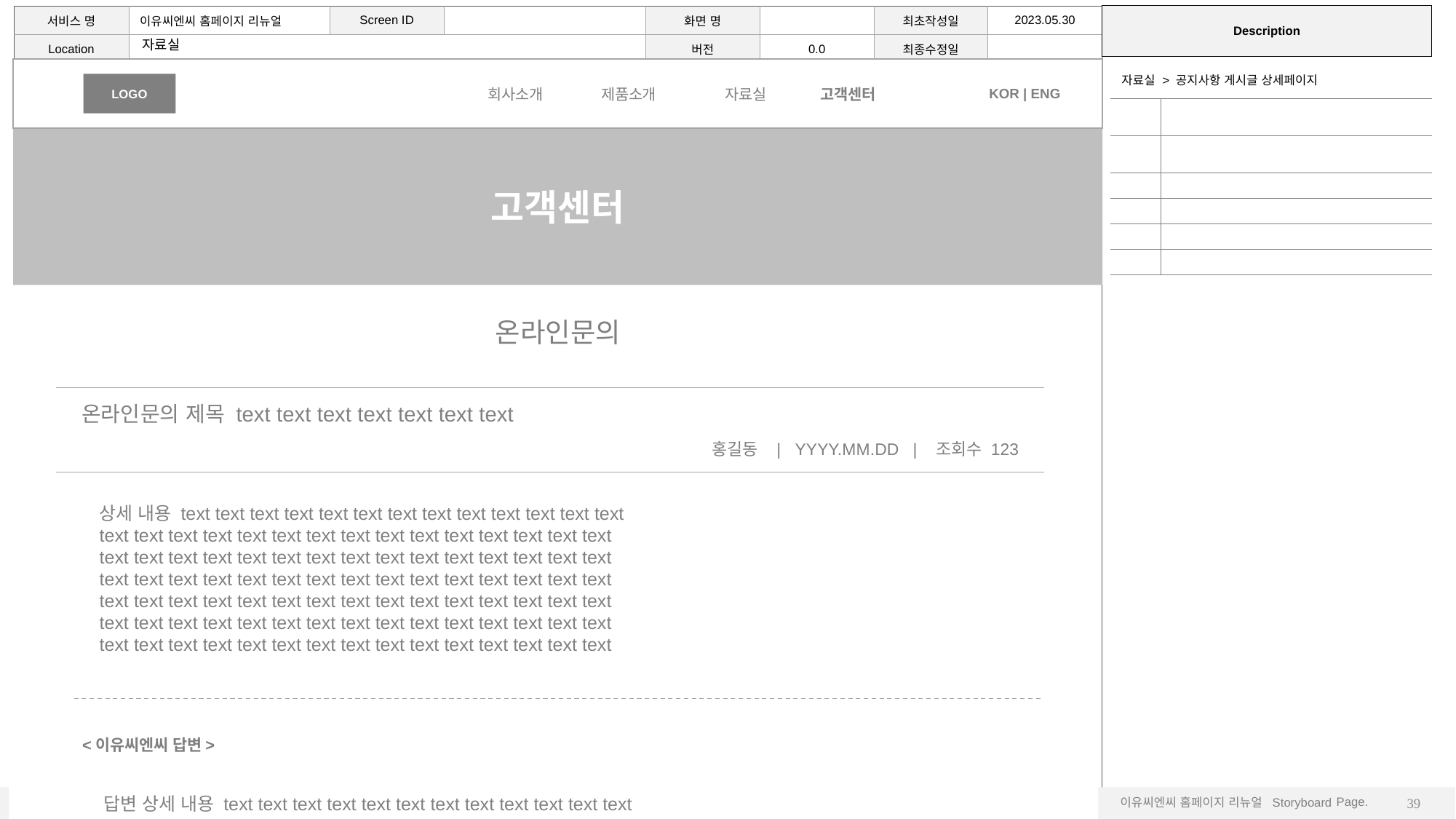

자료실

LOGO
회사소개
제품소개
자료실
고객센터
KOR | ENG
| 자료실 > 공지사항 게시글 상세페이지 |  |
| --- | --- |
|  |  |
|  |  |
|  |  |
|  |  |
|  |  |
|  |  |
고객센터
w
온라인문의
온라인문의 제목 text text text text text text text
홍길동   |   YYYY.MM.DD   |   조회수 123
상세 내용 text text text text text text text text text text text text text
text text text text text text text text text text text text text text text
text text text text text text text text text text text text text text text
text text text text text text text text text text text text text text text
text text text text text text text text text text text text text text text
text text text text text text text text text text text text text text text
text text text text text text text text text text text text text text text
<이유씨엔씨 답변>
답변 상세 내용 text text text text text text text text text text text text
text text text text text text text text text text text text text text text
text text text text text text text text text text text text text text text
text text text text text text text text text text text text text text text
39
  이전
  목록
  다음
  수정
  삭제
Footer